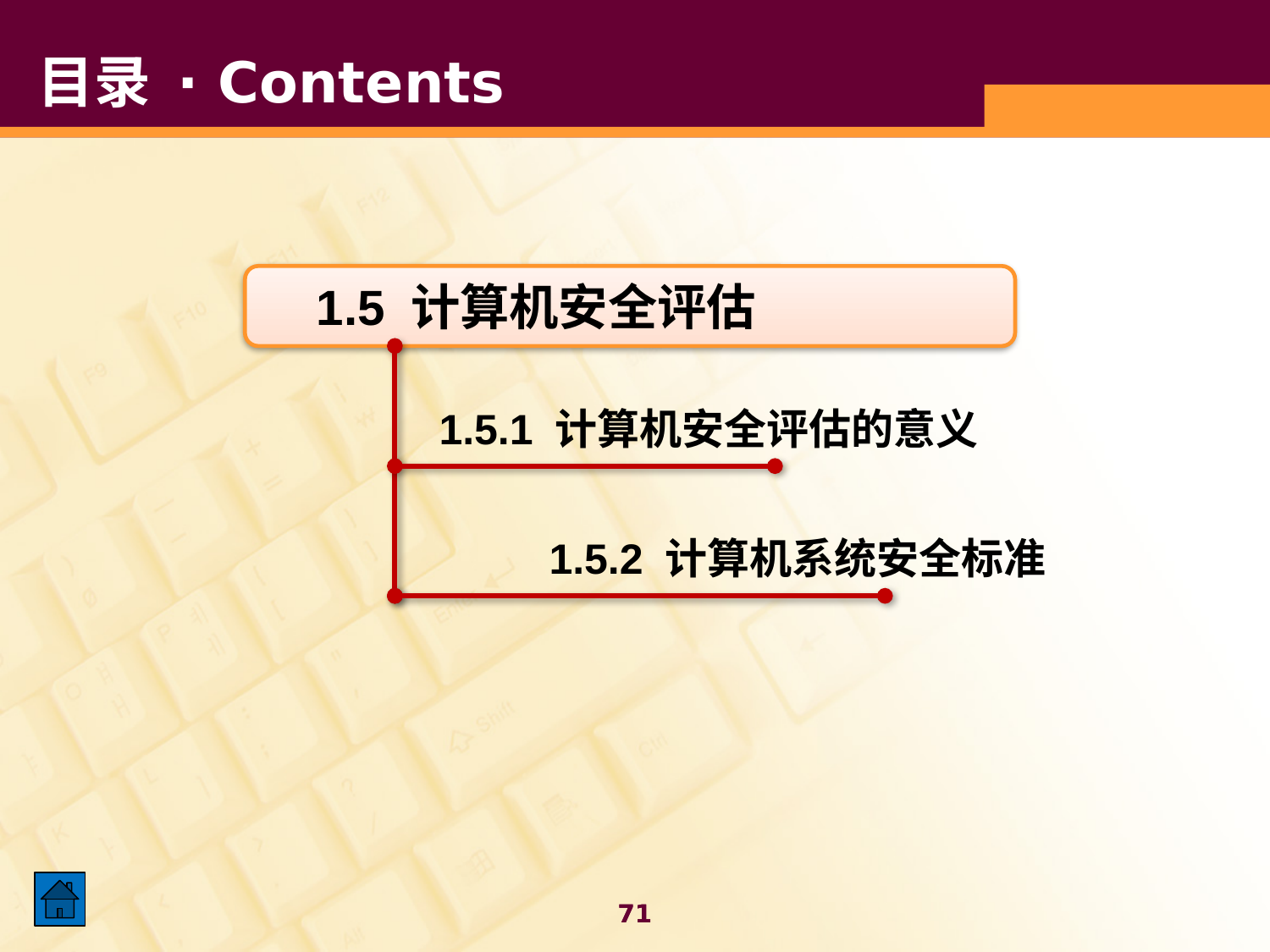

目录 · Contents

    1.5 计算机安全评估
1.5.1 计算机安全评估的意义
1.5.2 计算机系统安全标准

71